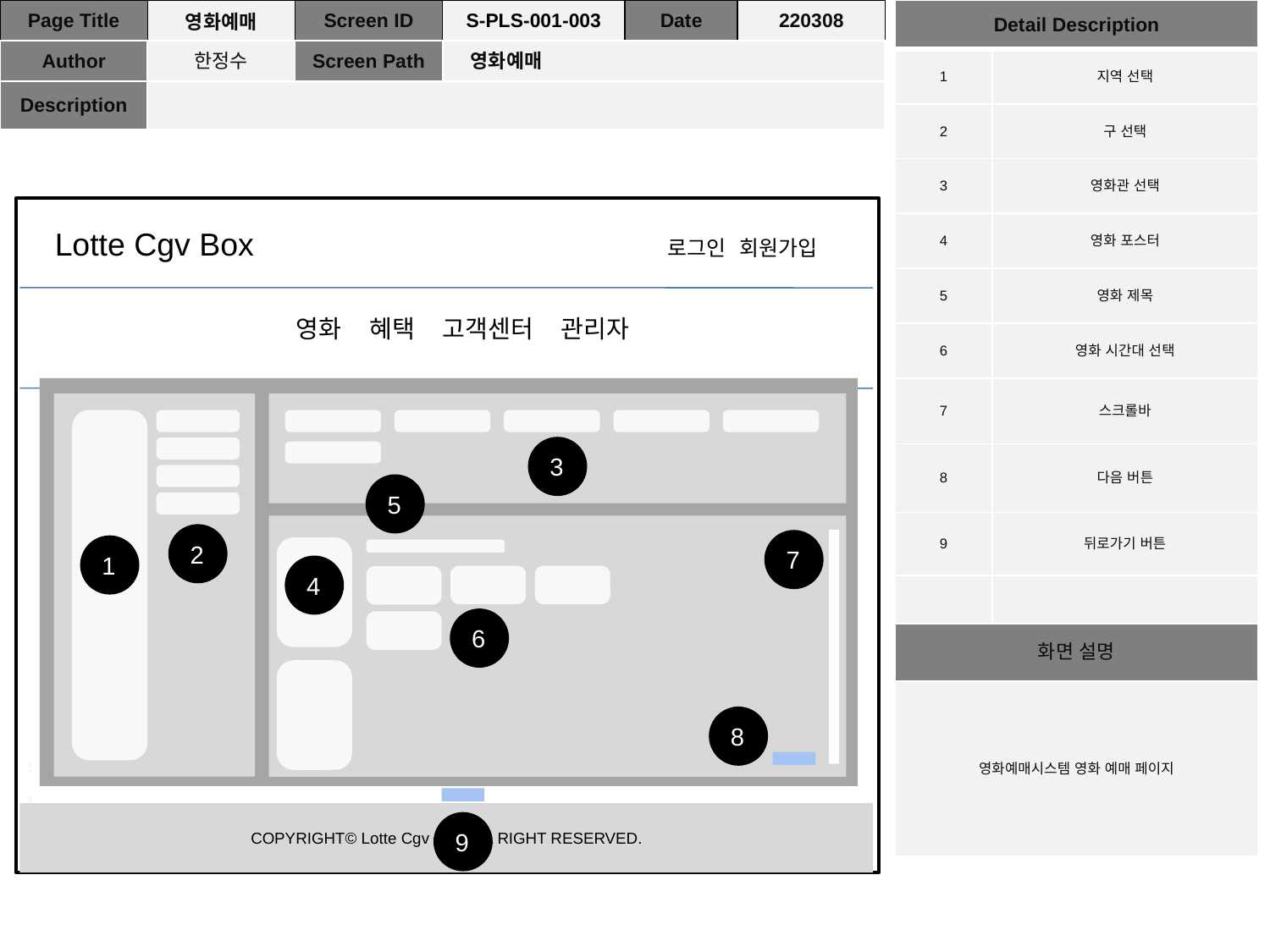

| Page Title | 영화예매 | Screen ID | S-PLS-001-003 | Date | 220308 |
| --- | --- | --- | --- | --- | --- |
| Author | 한정수 | Screen Path | 영화예매 |  |  |
| Description |  |  |  |  |  |
| Detail Description |  |
| --- | --- |
| 1 | 지역 선택 |
| 2 | 구 선택 |
| 3 | 영화관 선택 |
| 4 | 영화 포스터 |
| 5 | 영화 제목 |
| 6 | 영화 시간대 선택 |
| 7 | 스크롤바 |
| 8 | 다음 버튼 |
| 9 | 뒤로가기 버튼 |
|  |  |
| 화면 설명 |  |
| 영화예매시스템 영화 예매 페이지 |  |
ㅂ
Lotte Cgv Box
로그인   회원가입
영화     혜택     고객센터     관리자

3

5

2

7
1

4

6

8
1

1

COPYRIGHT© Lotte Cgv Box ALL RIGHT RESERVED.

9